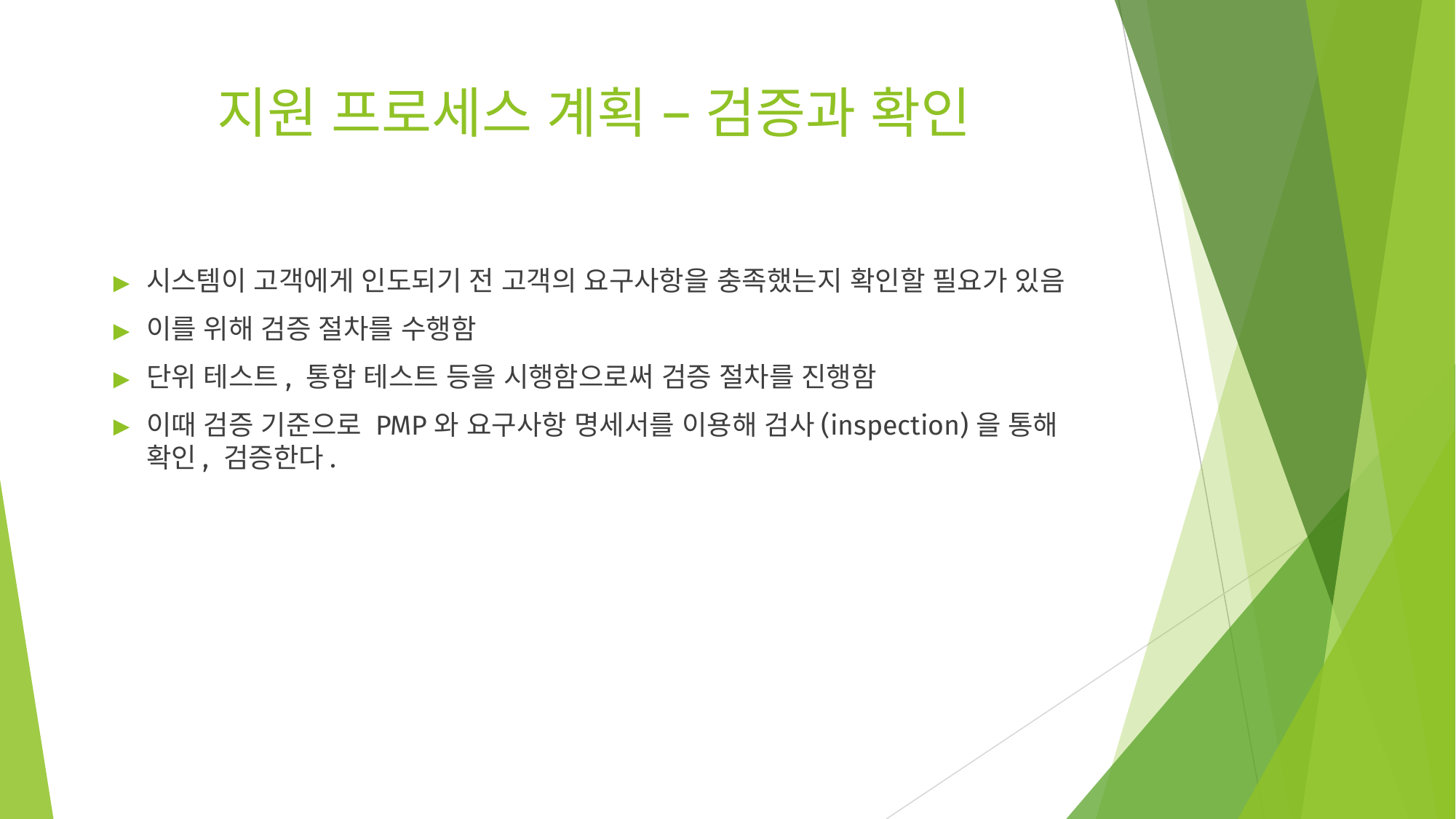

# 지원 프로세스 계획 – 검증과 확인
시스템이 고객에게 인도되기 전 고객의 요구사항을 충족했는지 확인할 필요가 있음
이를 위해 검증 절차를 수행함
단위 테스트, 통합 테스트 등을 시행함으로써 검증 절차를 진행함
이때 검증 기준으로 PMP와 요구사항 명세서를 이용해 검사(inspection)을 통해 확인, 검증한다.